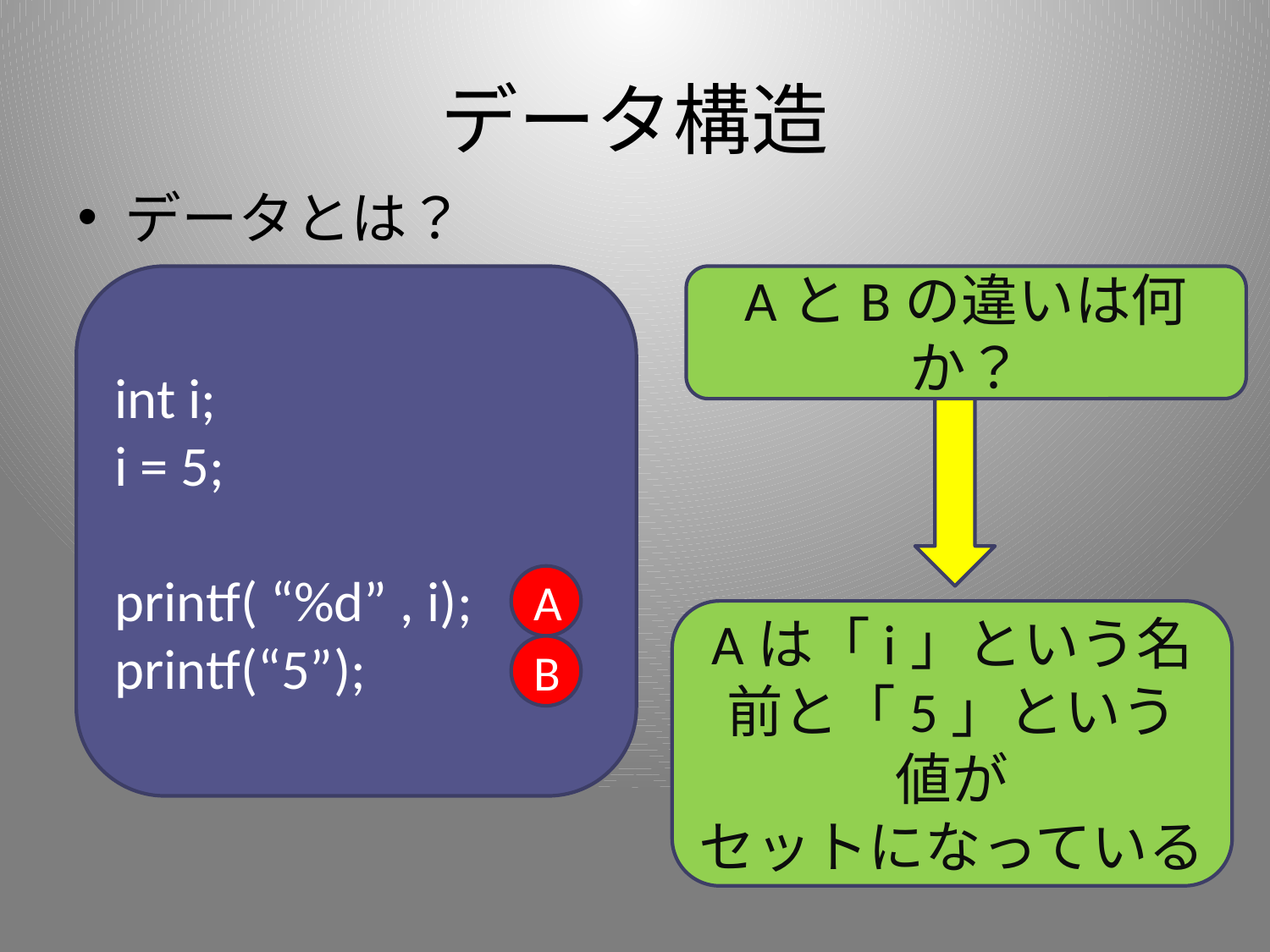

# データ構造
データとは？

int i;
i = 5;

printf( “%d” , i);
printf(“5”);
AとBの違いは何か？

A
Aは「i」という名前と「5」という値が
セットになっている
B